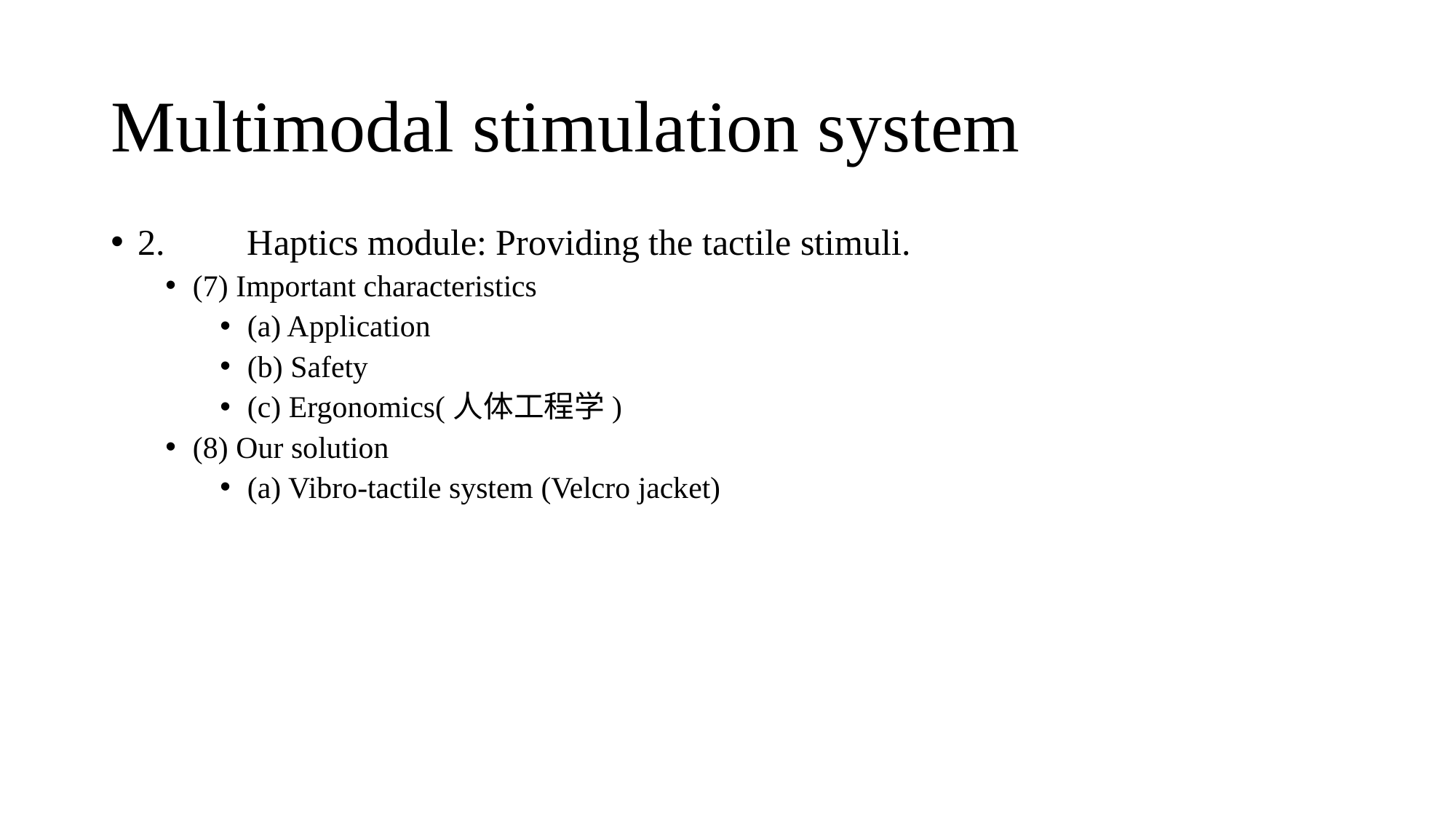

# Multimodal stimulation system
2.	Haptics module: Providing the tactile stimuli.
(7) Important characteristics
(a) Application
(b) Safety
(c) Ergonomics(人体工程学)
(8) Our solution
(a) Vibro-tactile system (Velcro jacket)